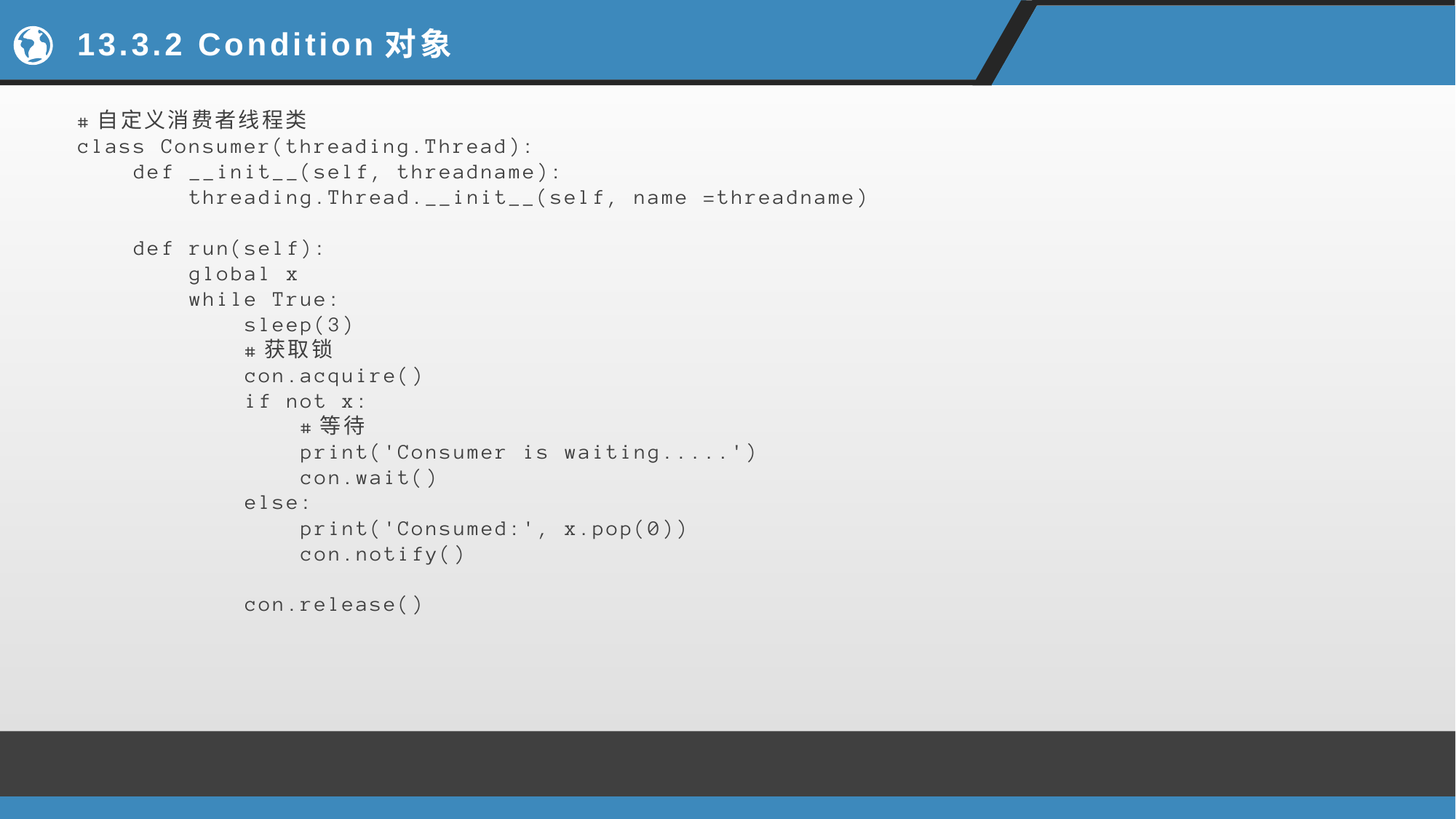

# 13.3.2 Condition对象

#自定义消费者线程类
class Consumer(threading.Thread):
    def __init__(self, threadname):
        threading.Thread.__init__(self, name =threadname)

    def run(self):
        global x
        while True:
            sleep(3)
            #获取锁
            con.acquire()
            if not x:
                #等待
                print('Consumer is waiting.....')
                con.wait()
            else:
                print('Consumed:', x.pop(0))
                con.notify()

            con.release()